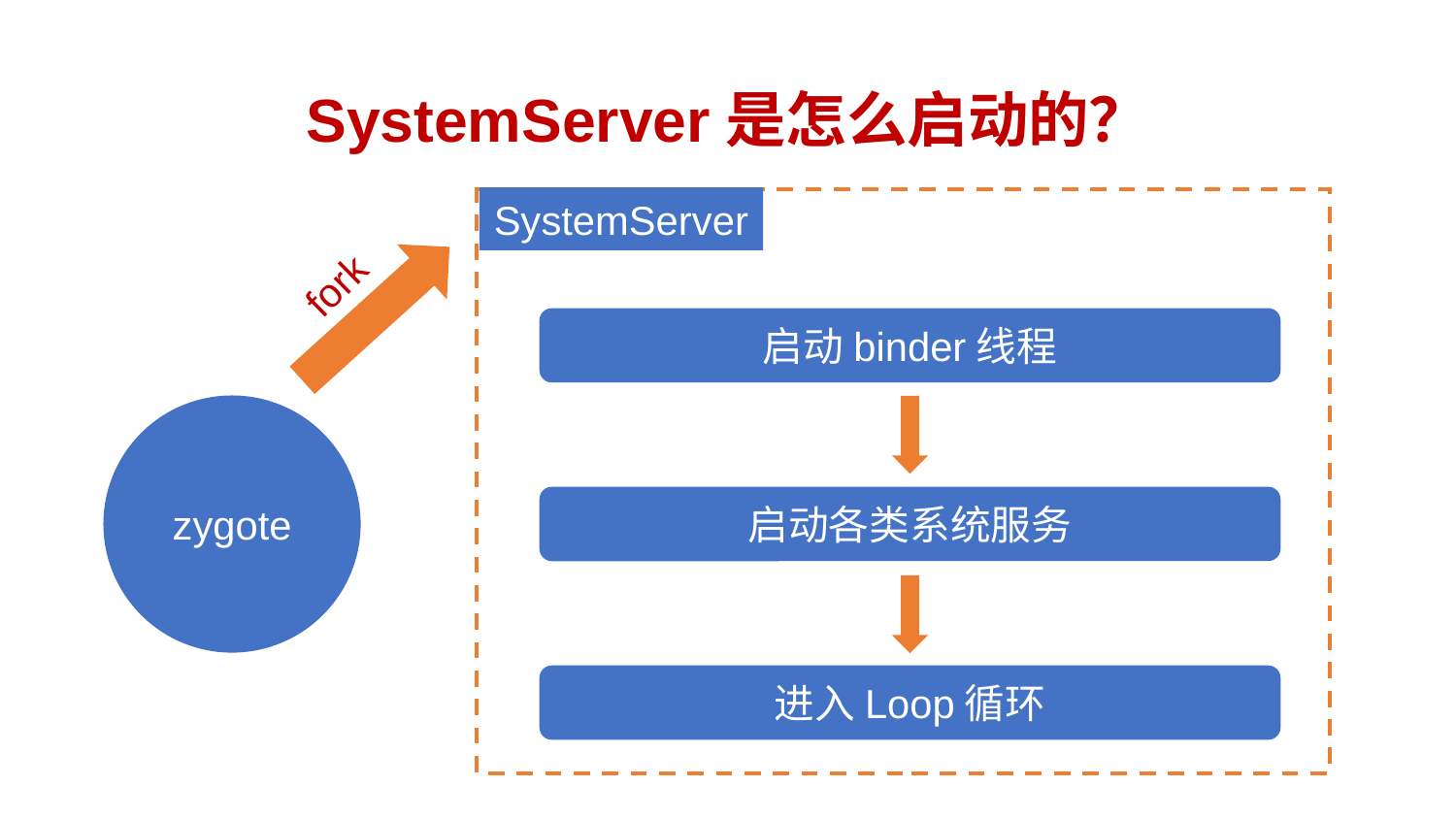

# SystemServer是怎么启动的？
SystemServer

fork

启动binder线程
zygote

启动各类系统服务

进入Loop循环